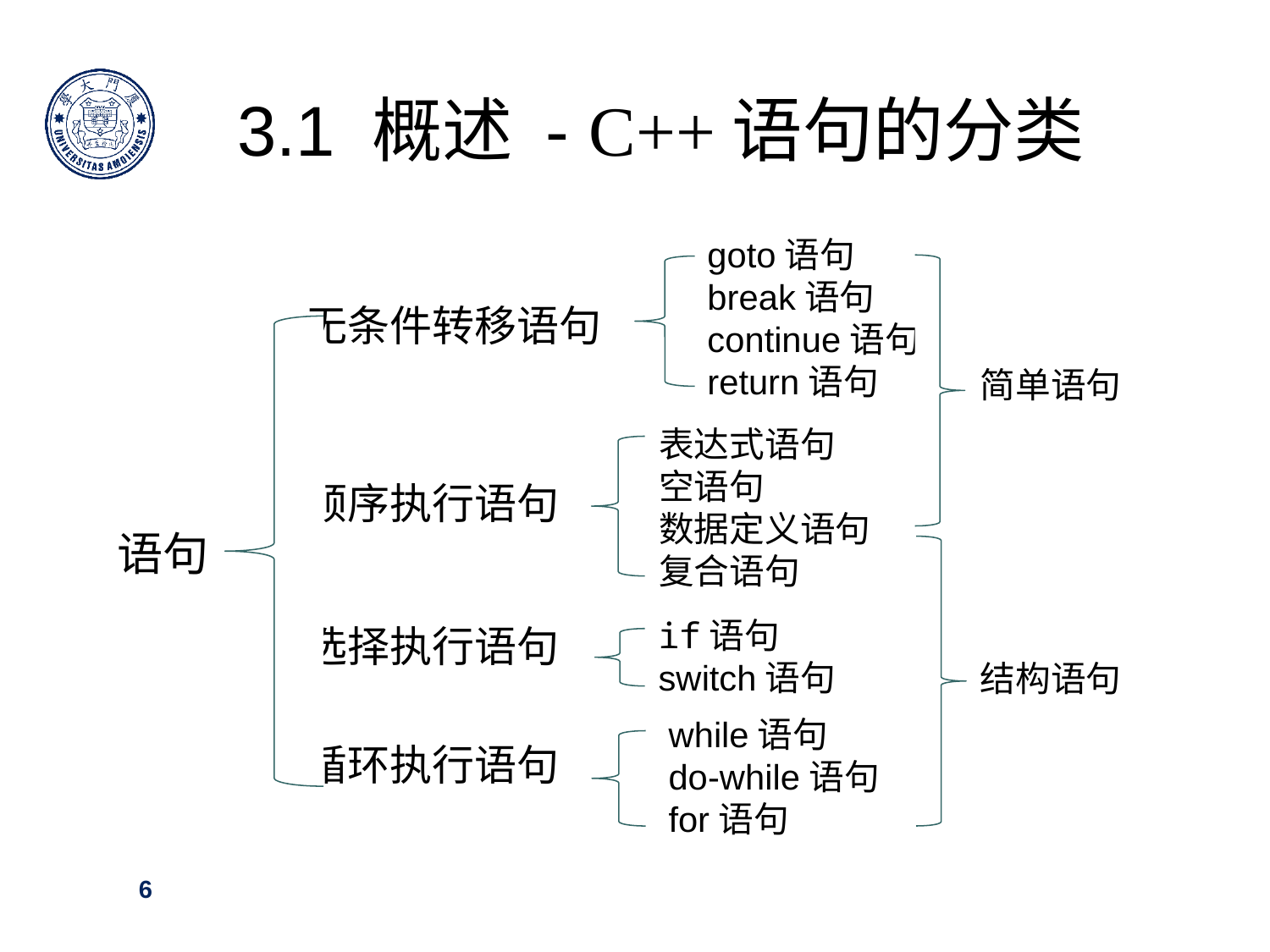

3.1 概述 - C++语句的分类

goto语句
break语句
continue语句
return语句

            无条件转移语句

            顺序执行语句

            选择执行语句

            循环执行语句

简单语句
表达式语句
空语句
数据定义语句
复合语句

语句

if语句
switch语句

结构语句
while语句
do-while语句
for语句

6